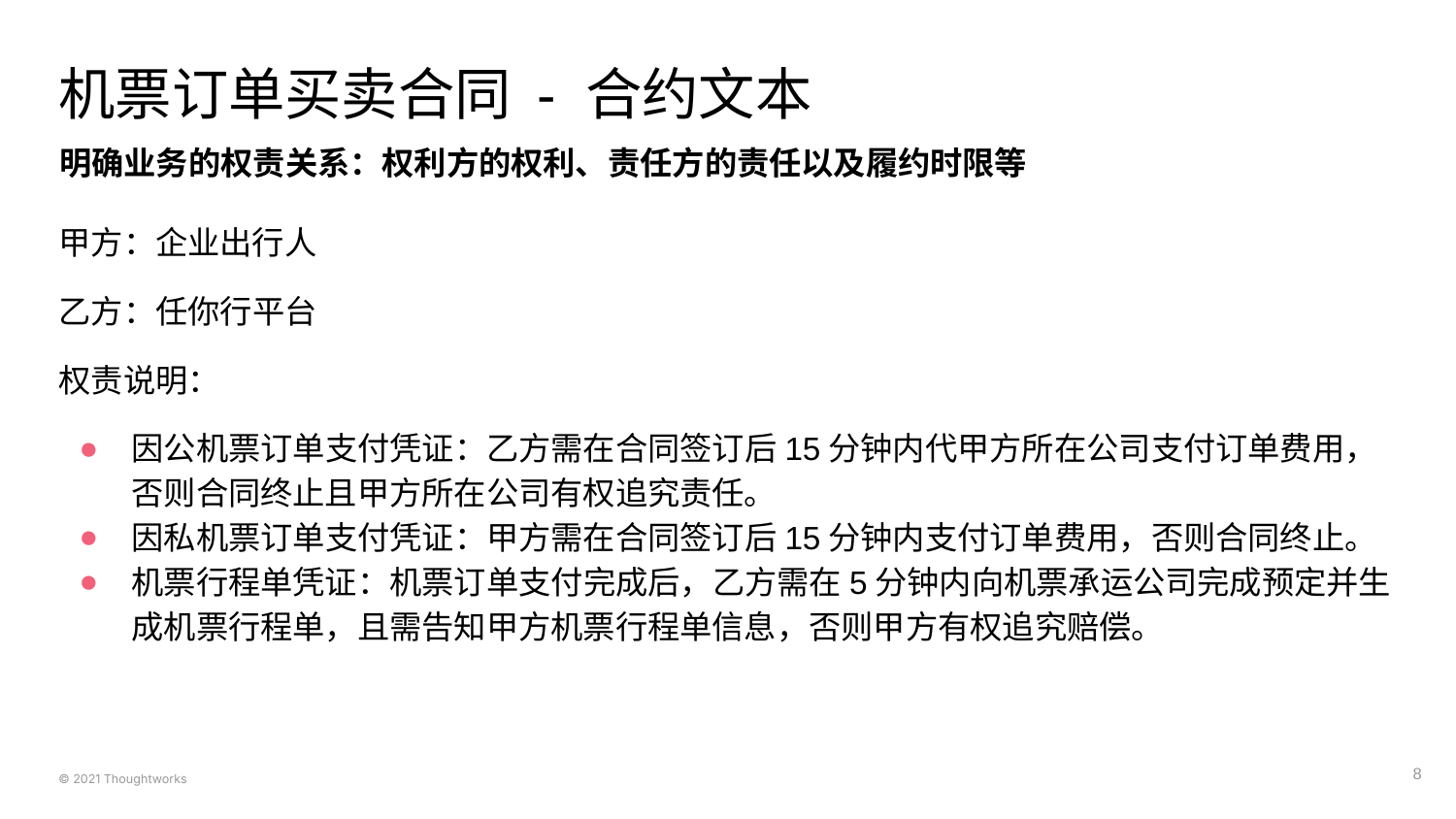

# 机票订单买卖合同 - 合约文本
明确业务的权责关系：权利方的权利、责任方的责任以及履约时限等
甲方：企业出行人
乙方：任你⾏平台
权责说明：
因公机票订单支付凭证：乙方需在合同签订后15分钟内代甲方所在公司支付订单费用，否则合同终止且甲方所在公司有权追究责任。
因私机票订单支付凭证：甲方需在合同签订后15分钟内支付订单费用，否则合同终止。
机票行程单凭证：机票订单支付完成后，乙方需在5分钟内向机票承运公司完成预定并生成机票行程单，且需告知甲方机票行程单信息，否则甲方有权追究赔偿。
8